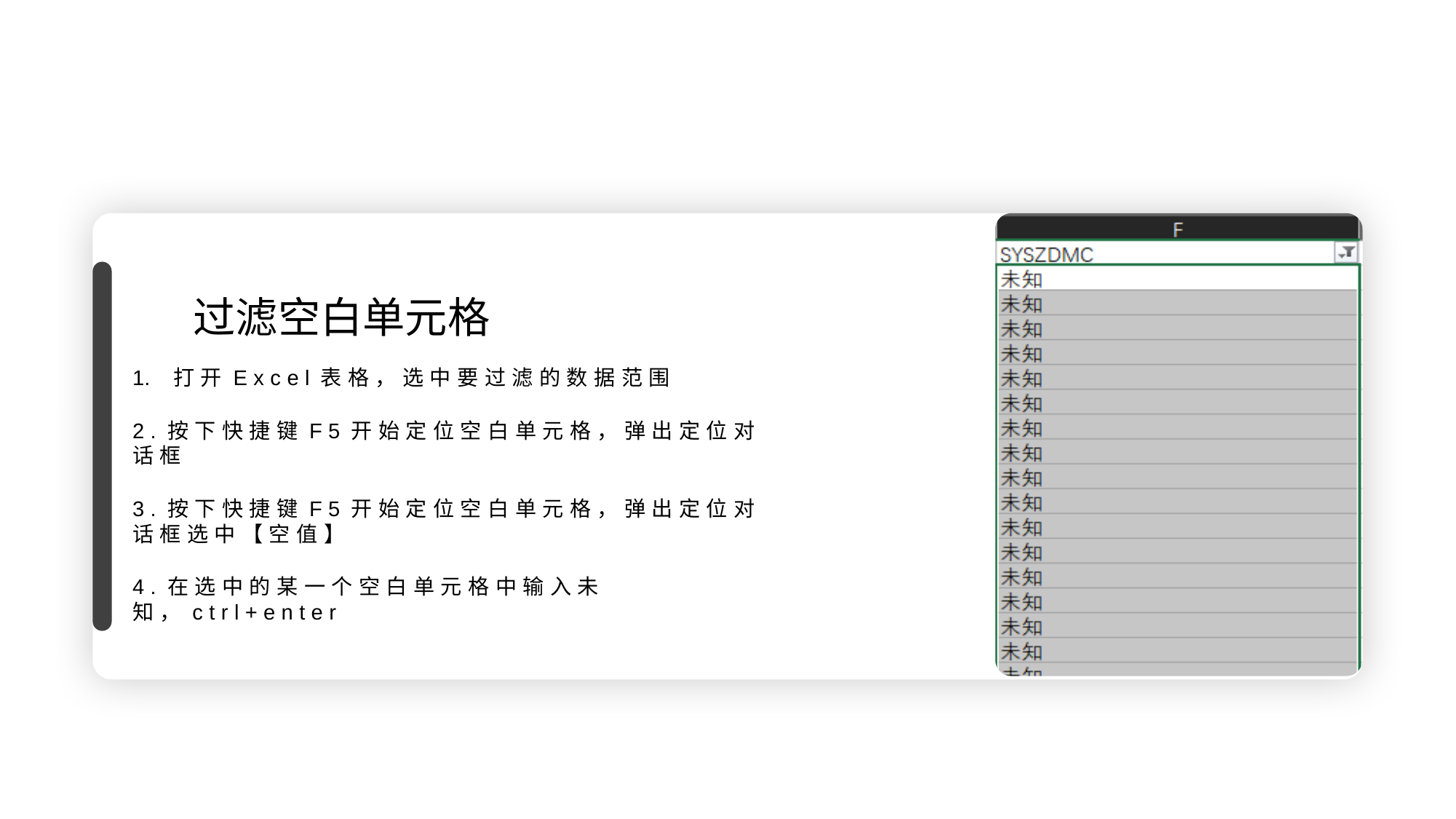

过滤空白单元格

打开Excel表格，选中要过滤的数据范围
2.按下快捷键F5开始定位空白单元格，弹出定位对话框
3.按下快捷键F5开始定位空白单元格，弹出定位对话框选中【空值】
4.在选中的某一个空白单元格中输入未知，ctrl+enter